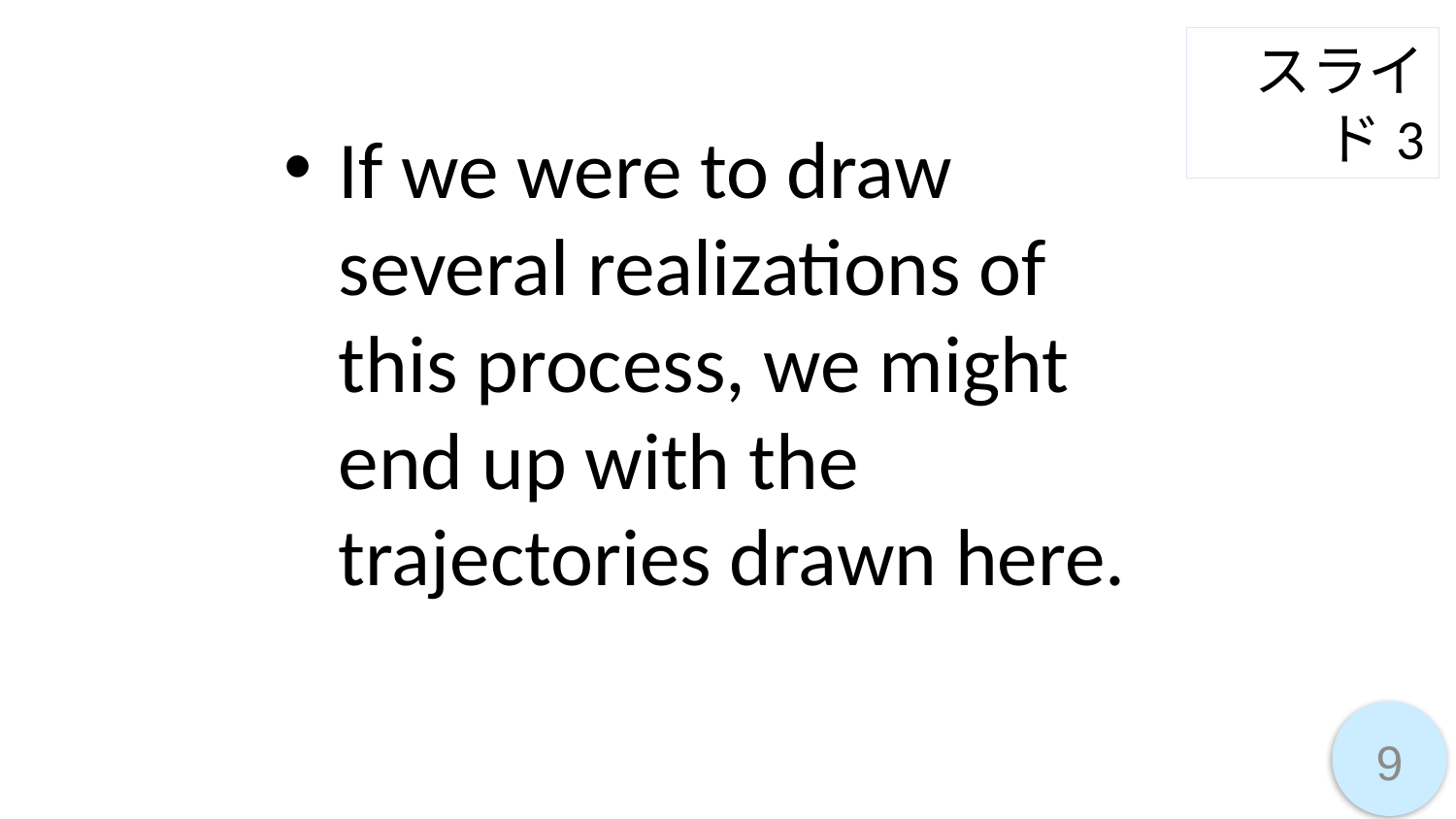

スライド3
If we were to draw several realizations of this process, we might end up with the trajectories drawn here.
9